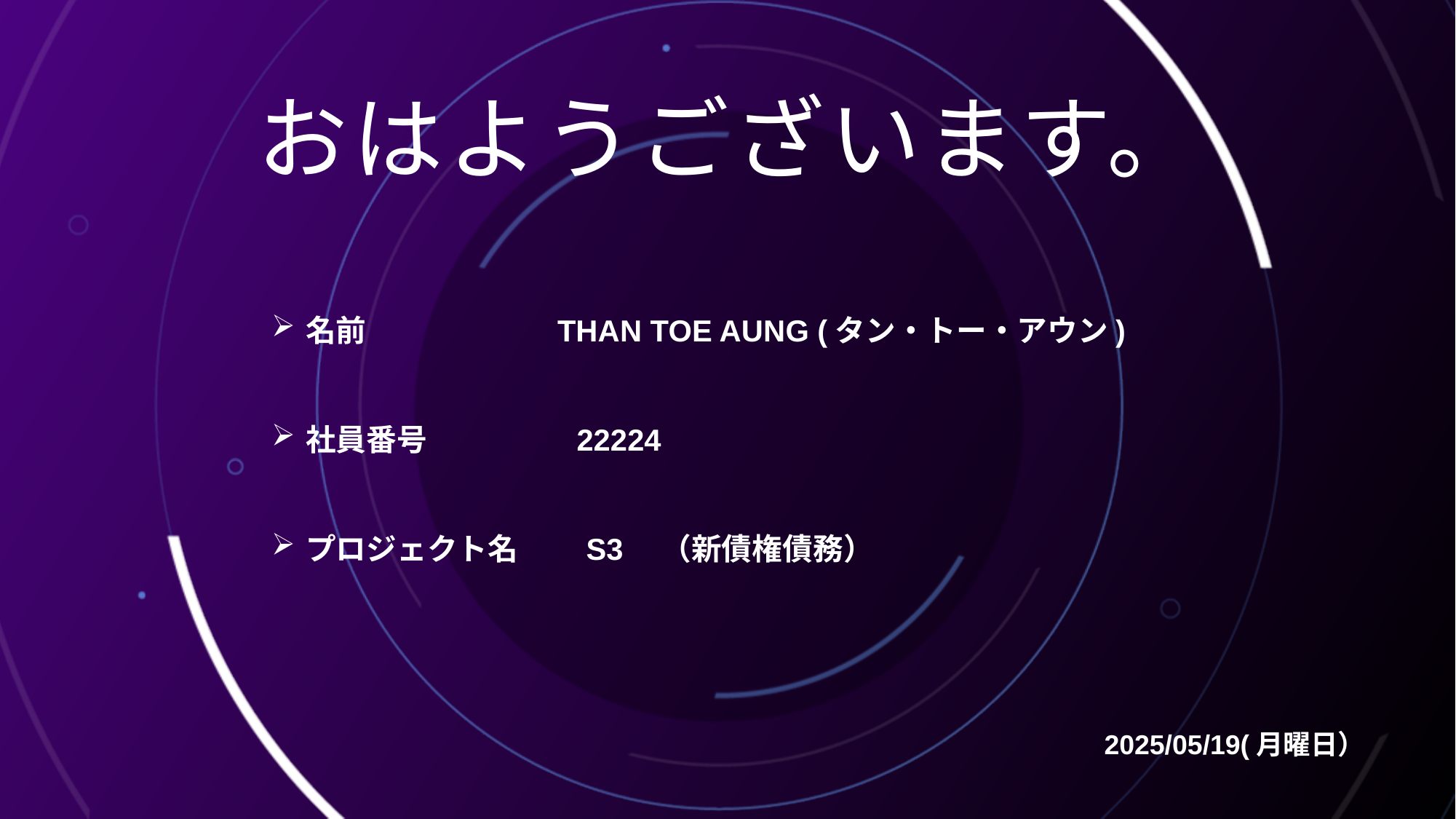

# おはようございます。
名前        　　　　 THAN TOE AUNG (タン・トー・アウン)

社員番号  　　　　 22224

プロジェクト名　　S3　（新債権債務）

2025/05/19(月曜日）